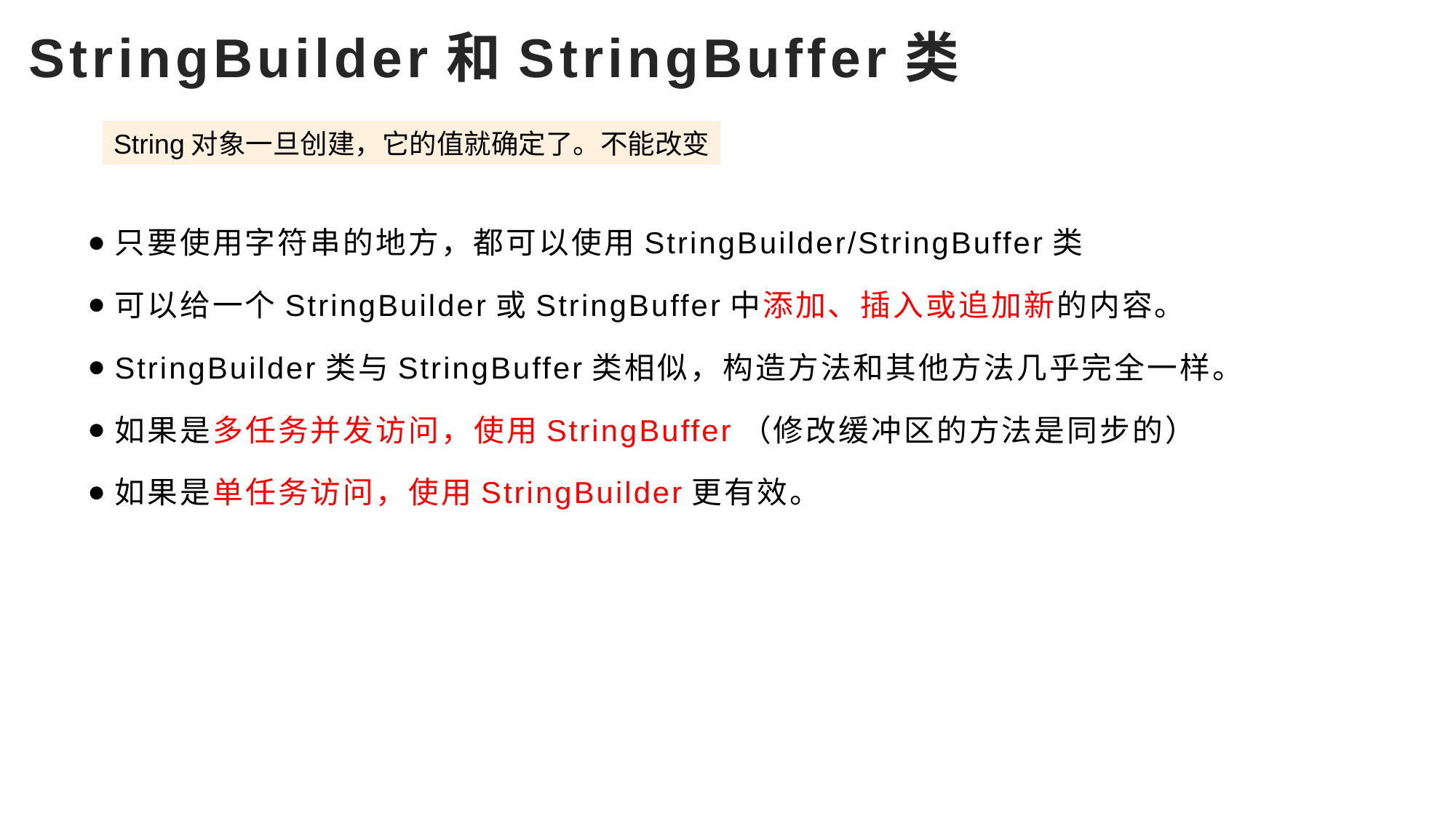

# StringBuilder和StringBuffer类
String对象一旦创建，它的值就确定了。不能改变
只要使用字符串的地方，都可以使用StringBuilder/StringBuffer类
可以给一个StringBuilder或StringBuffer中添加、插入或追加新的内容。
StringBuilder类与StringBuffer类相似，构造方法和其他方法几乎完全一样。
如果是多任务并发访问，使用StringBuffer（修改缓冲区的方法是同步的）
如果是单任务访问，使用StringBuilder更有效。